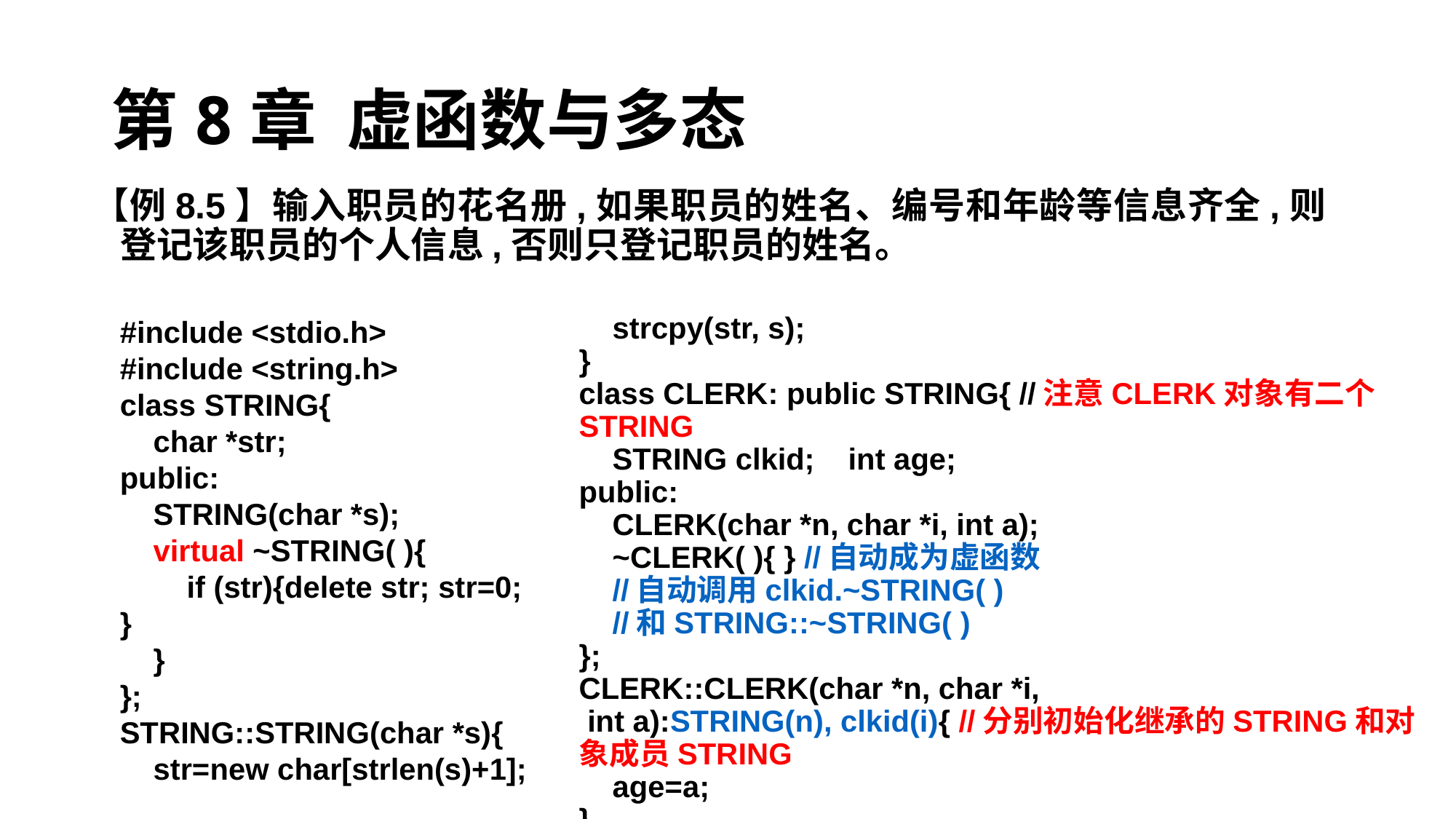

# 第8章  虚函数与多态
【例8.5】输入职员的花名册,如果职员的姓名、编号和年龄等信息齐全,则登记该职员的个人信息,否则只登记职员的姓名。
    strcpy(str, s);
}
class CLERK: public STRING{ //注意CLERK对象有二个STRING
    STRING clkid;    int age;
public:
    CLERK(char *n, char *i, int a);
    ~CLERK( ){ } //自动成为虚函数
    //自动调用clkid.~STRING( )
    //和STRING::~STRING( )
};
CLERK::CLERK(char *n, char *i,
 int a):STRING(n), clkid(i){ //分别初始化继承的STRING和对象成员STRING
    age=a;
}
#include <stdio.h>
#include <string.h>
class STRING{
    char *str;
public:
    STRING(char *s);
    virtual ~STRING( ){
        if (str){delete str; str=0; }
    }
};
STRING::STRING(char *s){
    str=new char[strlen(s)+1];